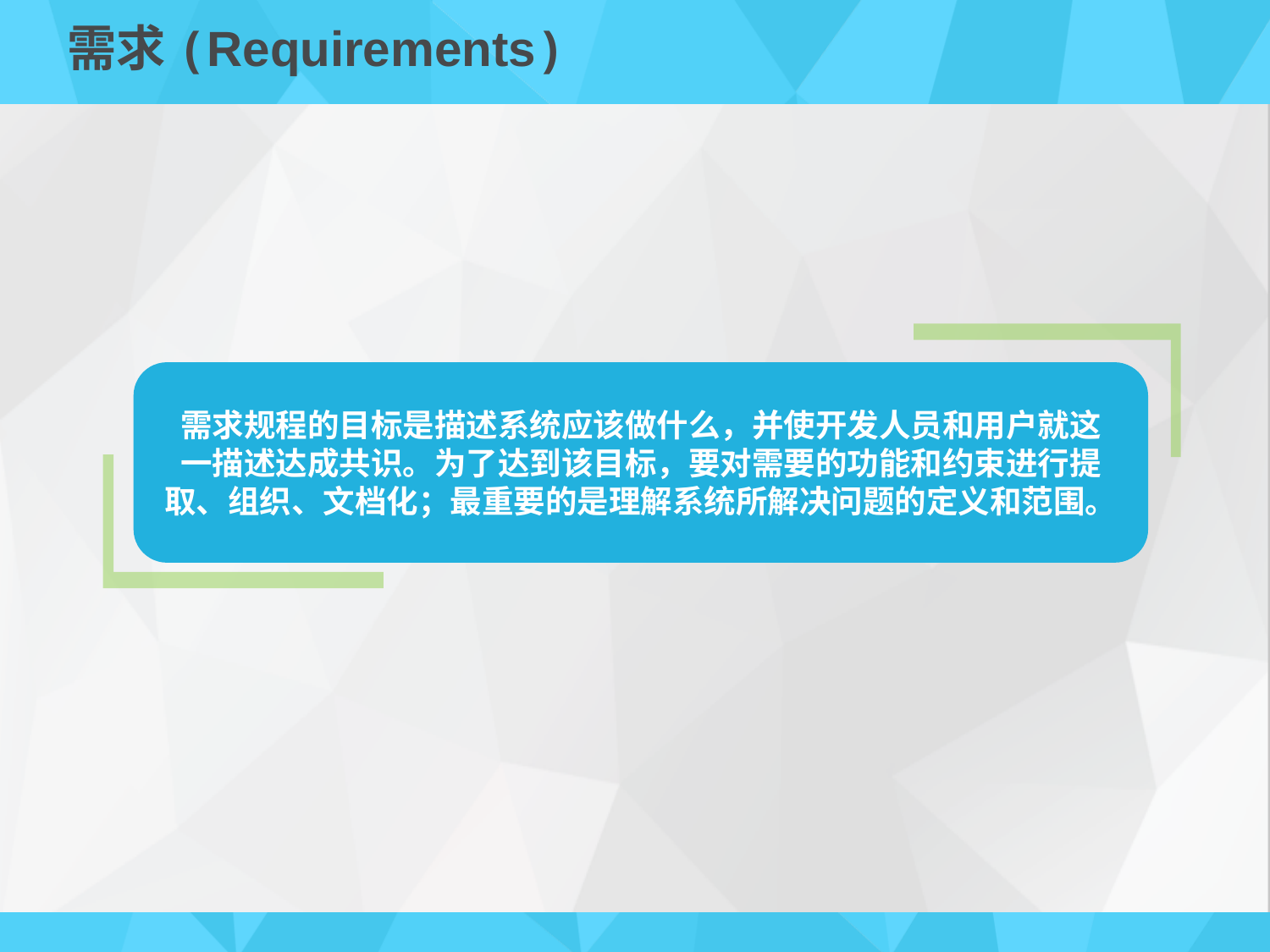

# 需求(Requirements)

需求规程的目标是描述系统应该做什么，并使开发人员和用户就这
一描述达成共识。为了达到该目标，要对需要的功能和约束进行提
取、组织、文档化；最重要的是理解系统所解决问题的定义和范围。